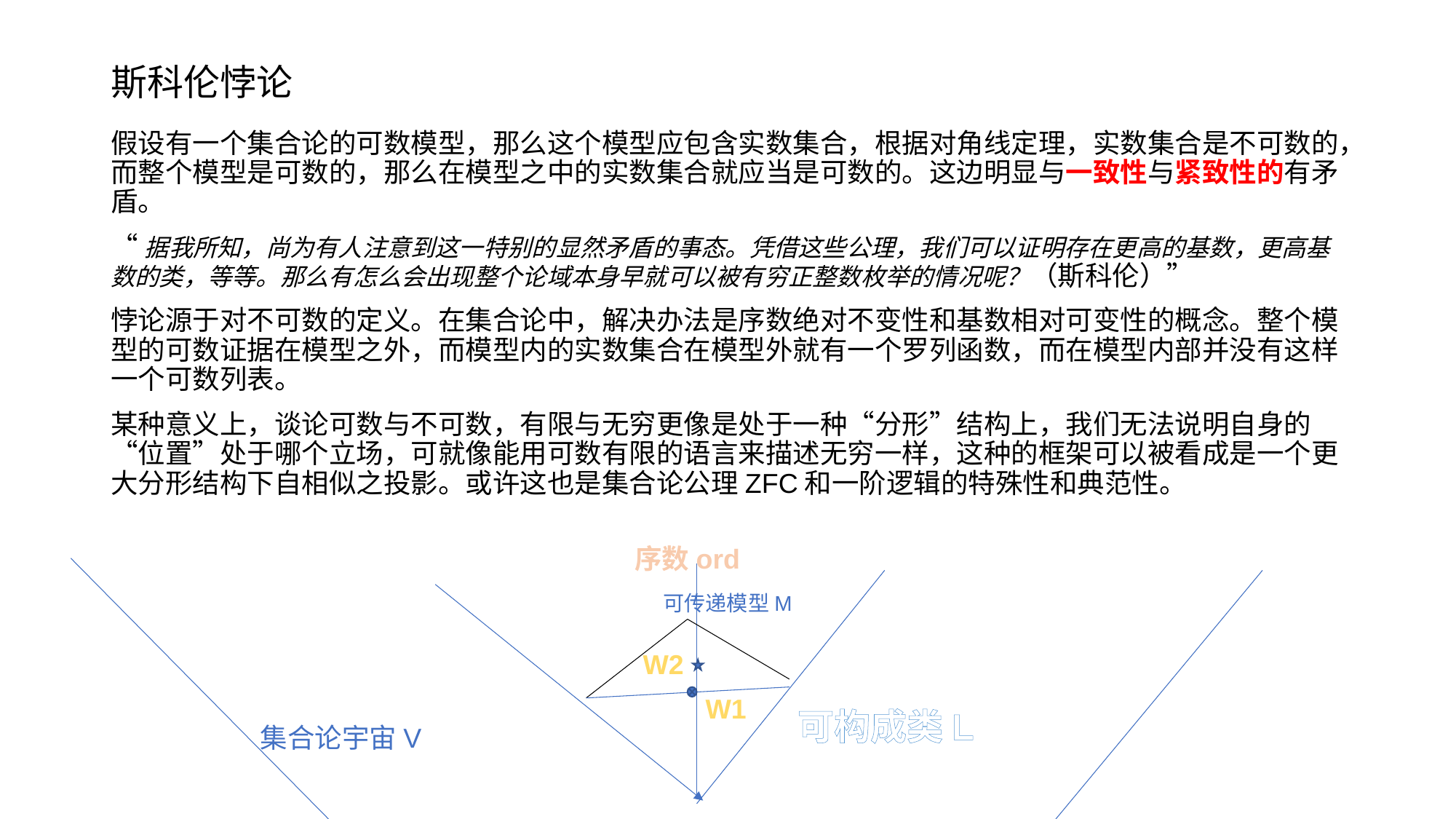

# 斯科伦悖论
假设有一个集合论的可数模型，那么这个模型应包含实数集合，根据对角线定理，实数集合是不可数的，而整个模型是可数的，那么在模型之中的实数集合就应当是可数的。这边明显与一致性与紧致性的有矛盾。
“据我所知，尚为有人注意到这一特别的显然矛盾的事态。凭借这些公理，我们可以证明存在更高的基数，更高基数的类，等等。那么有怎么会出现整个论域本身早就可以被有穷正整数枚举的情况呢？（斯科伦）”
悖论源于对不可数的定义。在集合论中，解决办法是序数绝对不变性和基数相对可变性的概念。整个模型的可数证据在模型之外，而模型内的实数集合在模型外就有一个罗列函数，而在模型内部并没有这样一个可数列表。
某种意义上，谈论可数与不可数，有限与无穷更像是处于一种“分形”结构上，我们无法说明自身的“位置”处于哪个立场，可就像能用可数有限的语言来描述无穷一样，这种的框架可以被看成是一个更大分形结构下自相似之投影。或许这也是集合论公理ZFC和一阶逻辑的特殊性和典范性。

序数ord
可传递模型M
W2

W1

可构成类L
集合论宇宙V